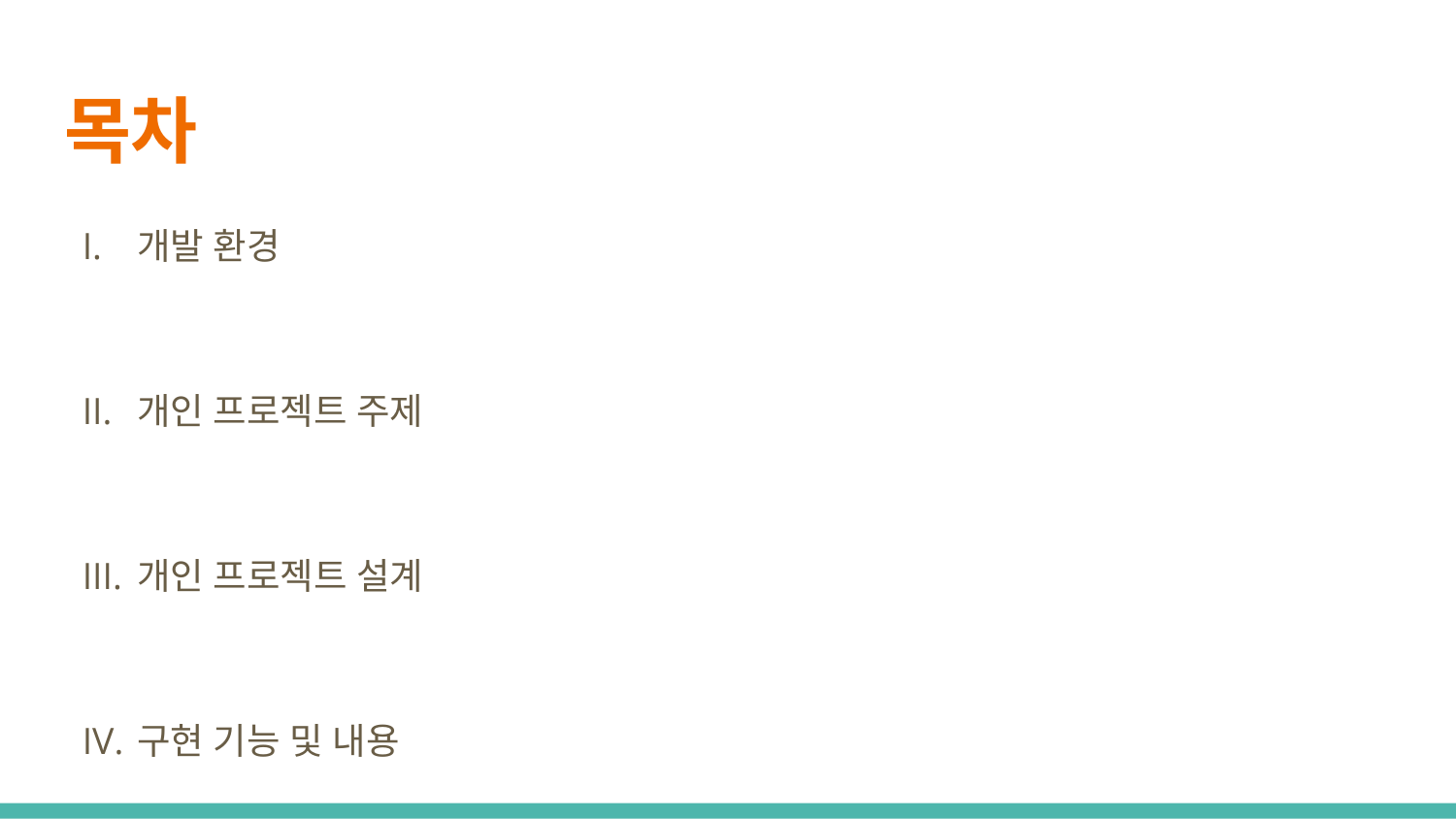

# 목차
개발 환경

개인 프로젝트 주제

개인 프로젝트 설계

구현 기능 및 내용